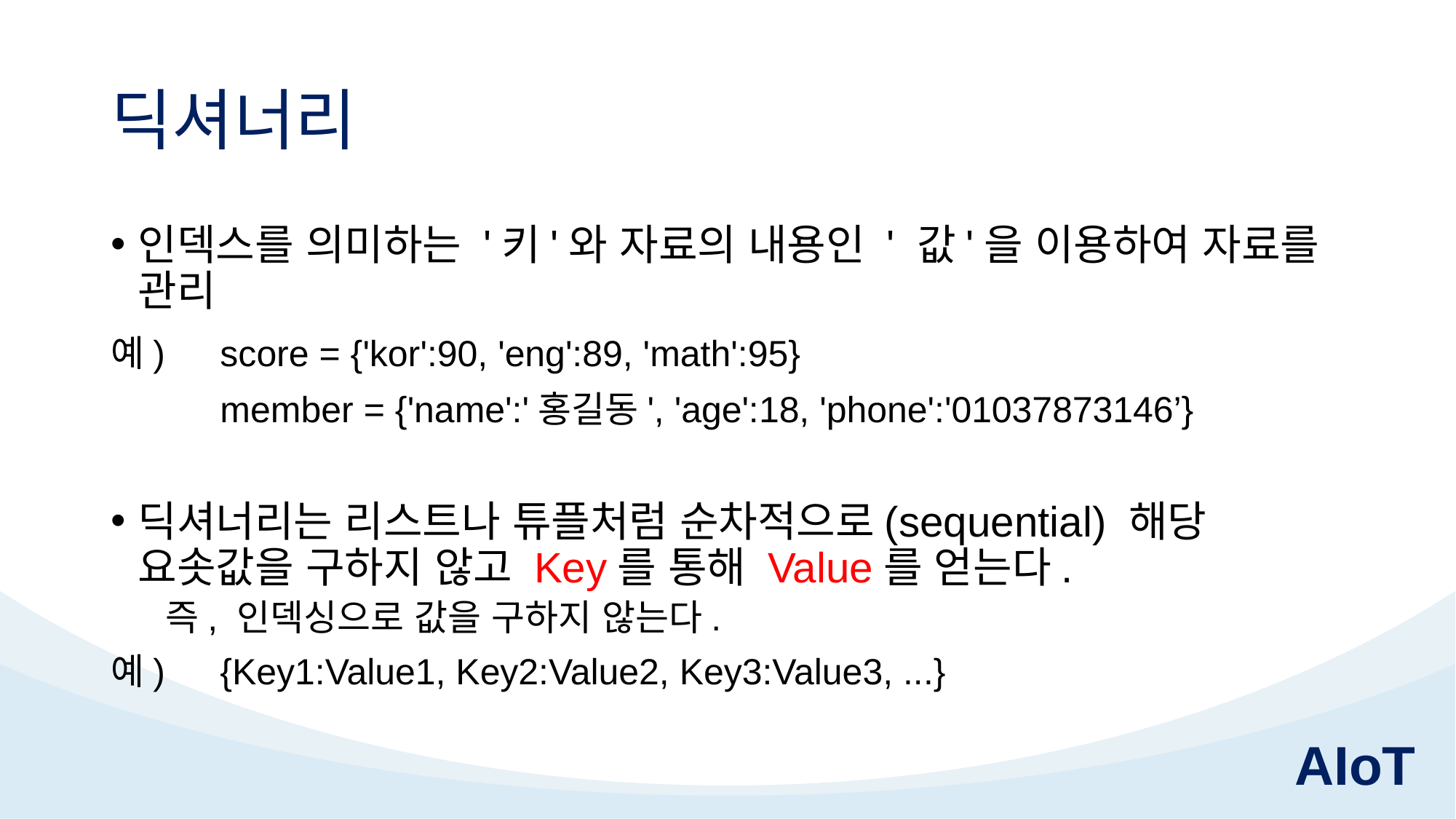

# 딕셔너리
인덱스를 의미하는 '키'와 자료의 내용인 ' 값'을 이용하여 자료를 관리
예)	score = {'kor':90, 'eng':89, 'math':95}
	member = {'name':'홍길동', 'age':18, 'phone':'01037873146’}

딕셔너리는 리스트나 튜플처럼 순차적으로(sequential) 해당 요솟값을 구하지 않고 Key를 통해 Value를 얻는다.
즉, 인덱싱으로 값을 구하지 않는다.
예)	{Key1:Value1, Key2:Value2, Key3:Value3, ...}